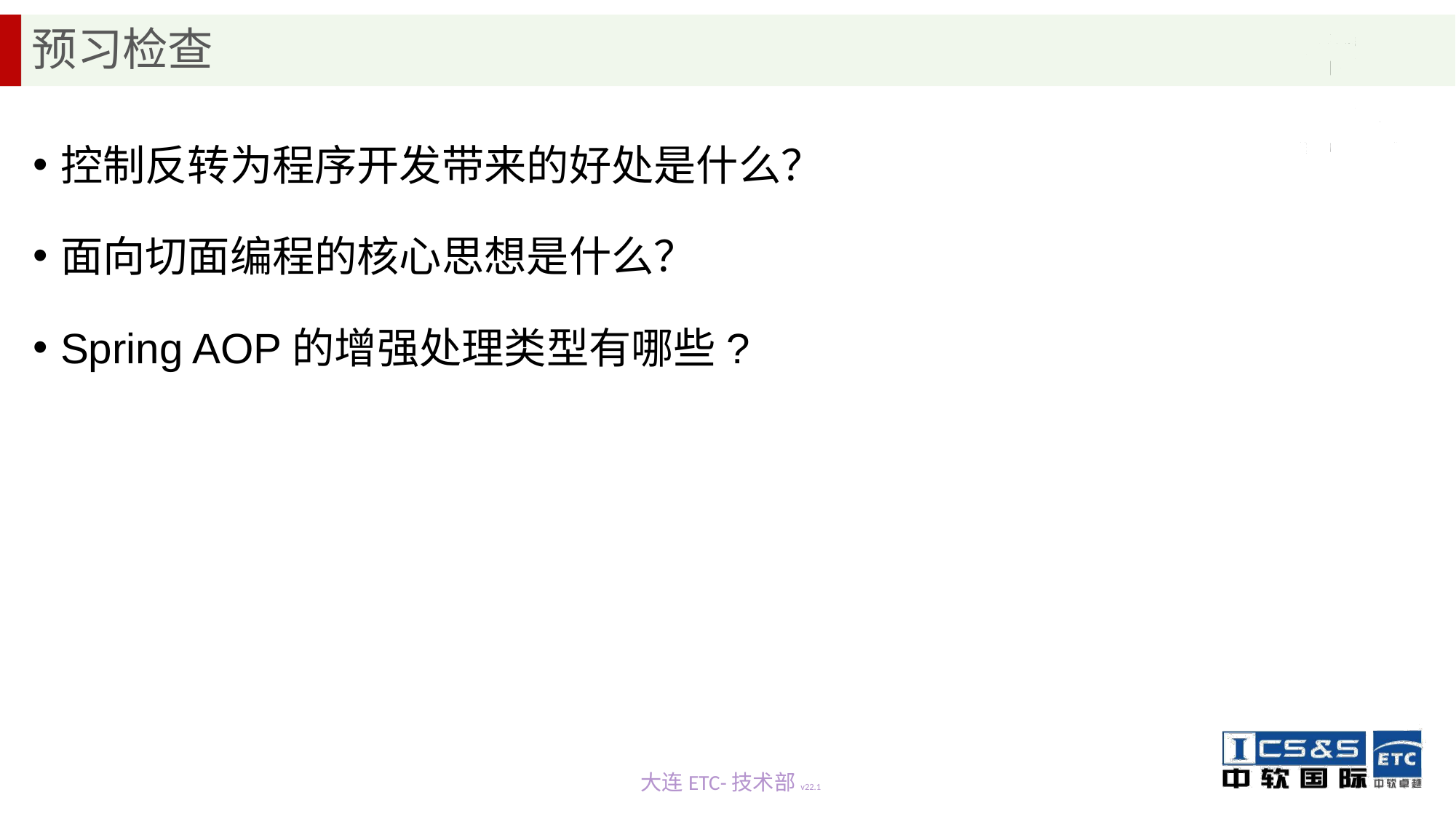

# 预习检查
控制反转为程序开发带来的好处是什么？
面向切面编程的核心思想是什么？
Spring AOP的增强处理类型有哪些?